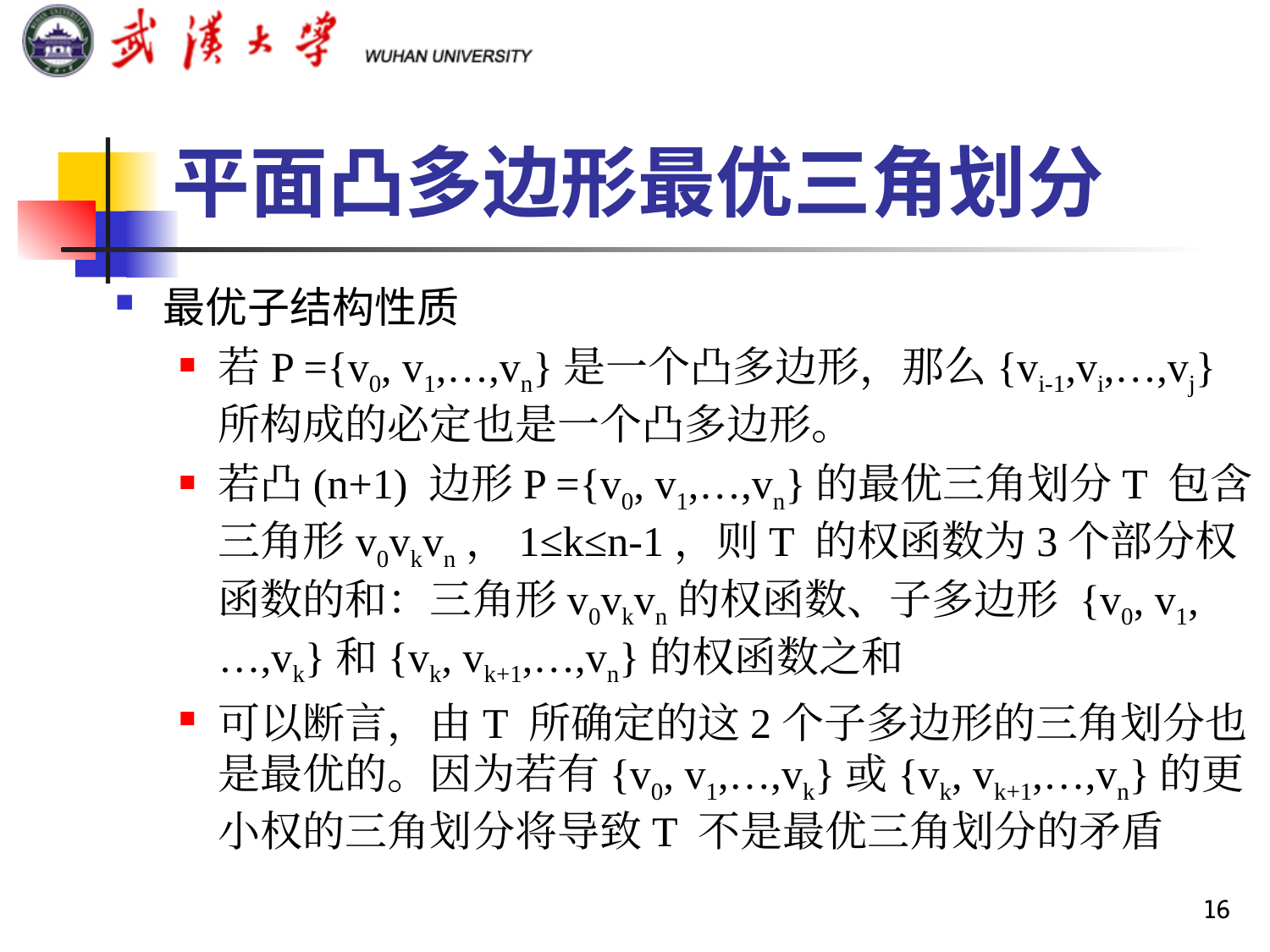

# 平面凸多边形最优三角划分
最优子结构性质
若P ={v0, v1,…,vn}是一个凸多边形，那么{vi-1,vi,…,vj}所构成的必定也是一个凸多边形。
若凸(n+1) 边形P ={v0, v1,…,vn}的最优三角划分T 包含三角形v0vkvn，1≤k≤n-1，则T 的权函数为3个部分权函数的和：三角形v0vkvn的权函数、子多边形 {v0, v1,…,vk}和{vk, vk+1,…,vn}的权函数之和
可以断言，由T 所确定的这2个子多边形的三角划分也是最优的。因为若有{v0, v1,…,vk}或{vk, vk+1,…,vn}的更小权的三角划分将导致T 不是最优三角划分的矛盾
16